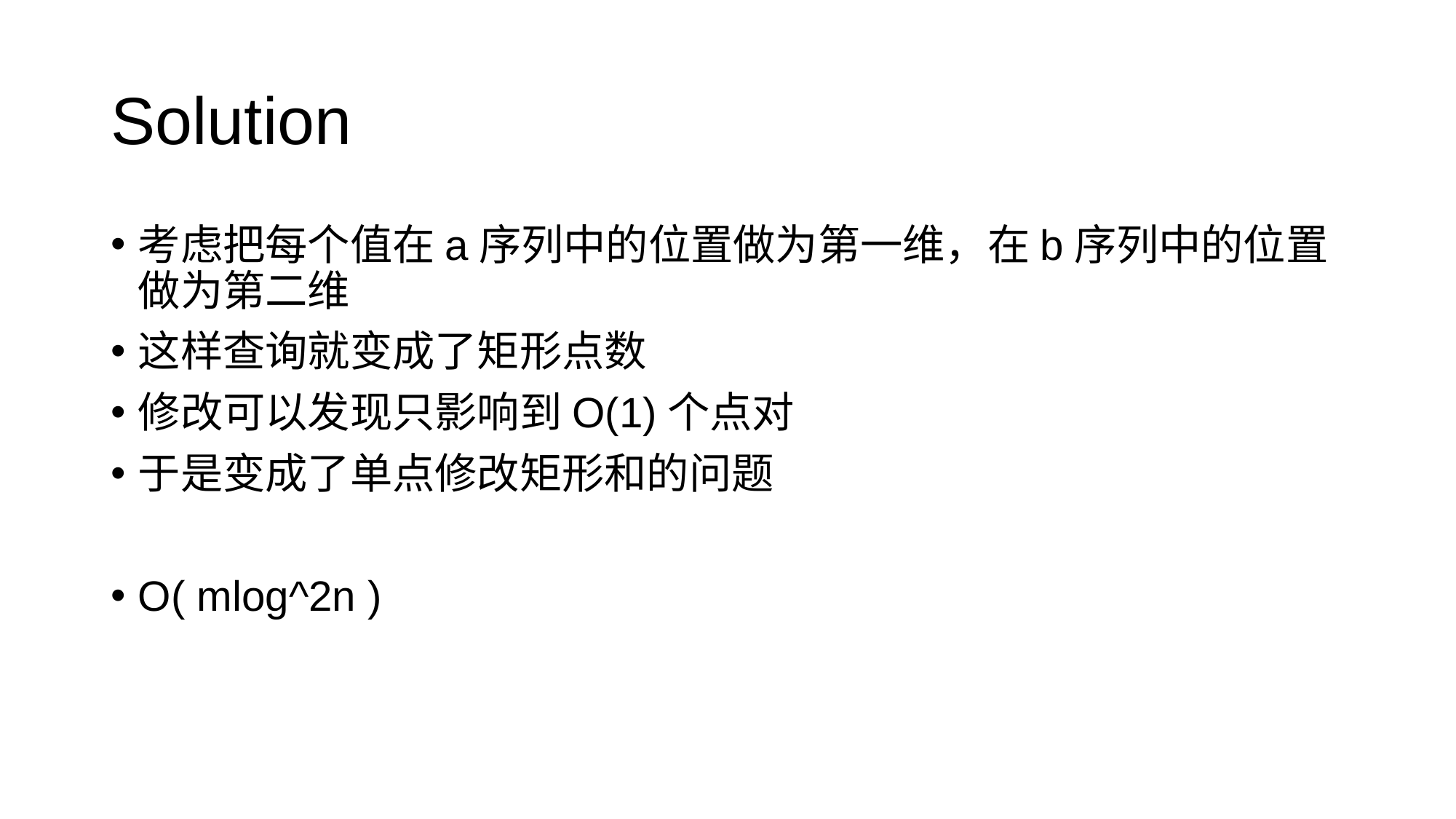

# Solution
考虑把每个值在a序列中的位置做为第一维，在b序列中的位置做为第二维
这样查询就变成了矩形点数
修改可以发现只影响到O(1)个点对
于是变成了单点修改矩形和的问题

O( mlog^2n )